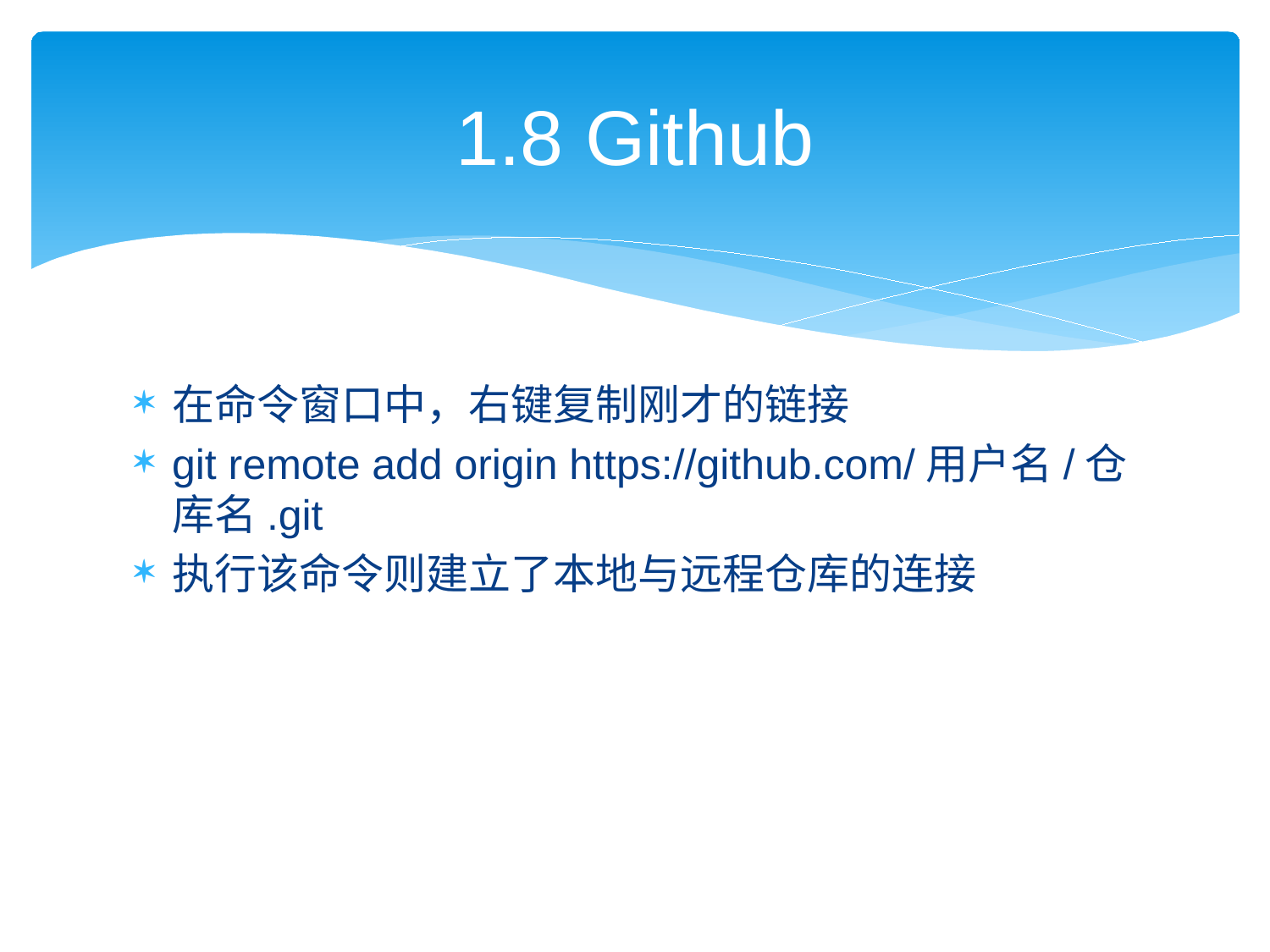

# 1.8 Github
在命令窗口中，右键复制刚才的链接
git remote add origin https://github.com/用户名/仓库名.git
执行该命令则建立了本地与远程仓库的连接